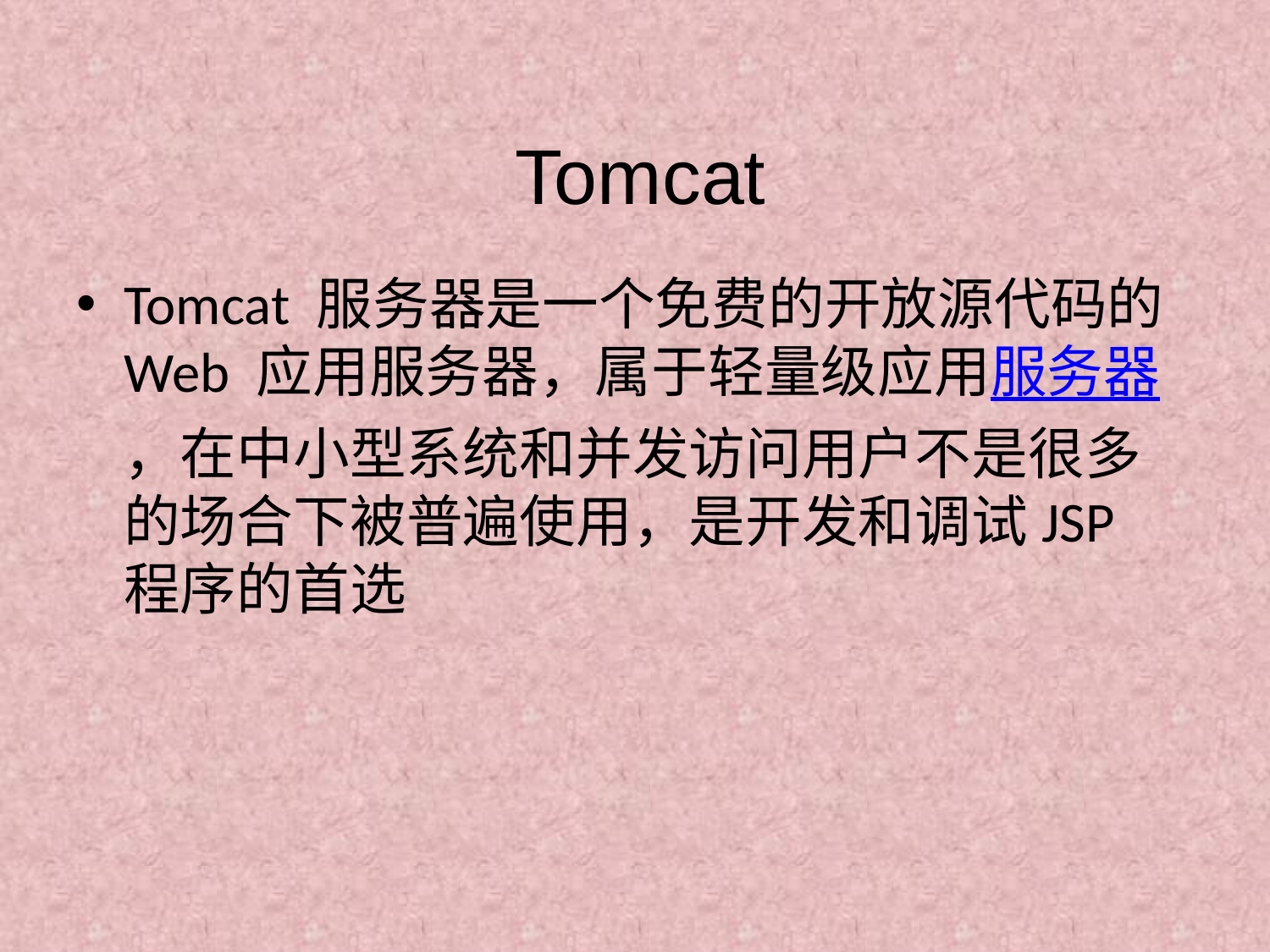

# Tomcat
Tomcat 服务器是一个免费的开放源代码的Web 应用服务器，属于轻量级应用服务器，在中小型系统和并发访问用户不是很多的场合下被普遍使用，是开发和调试JSP 程序的首选